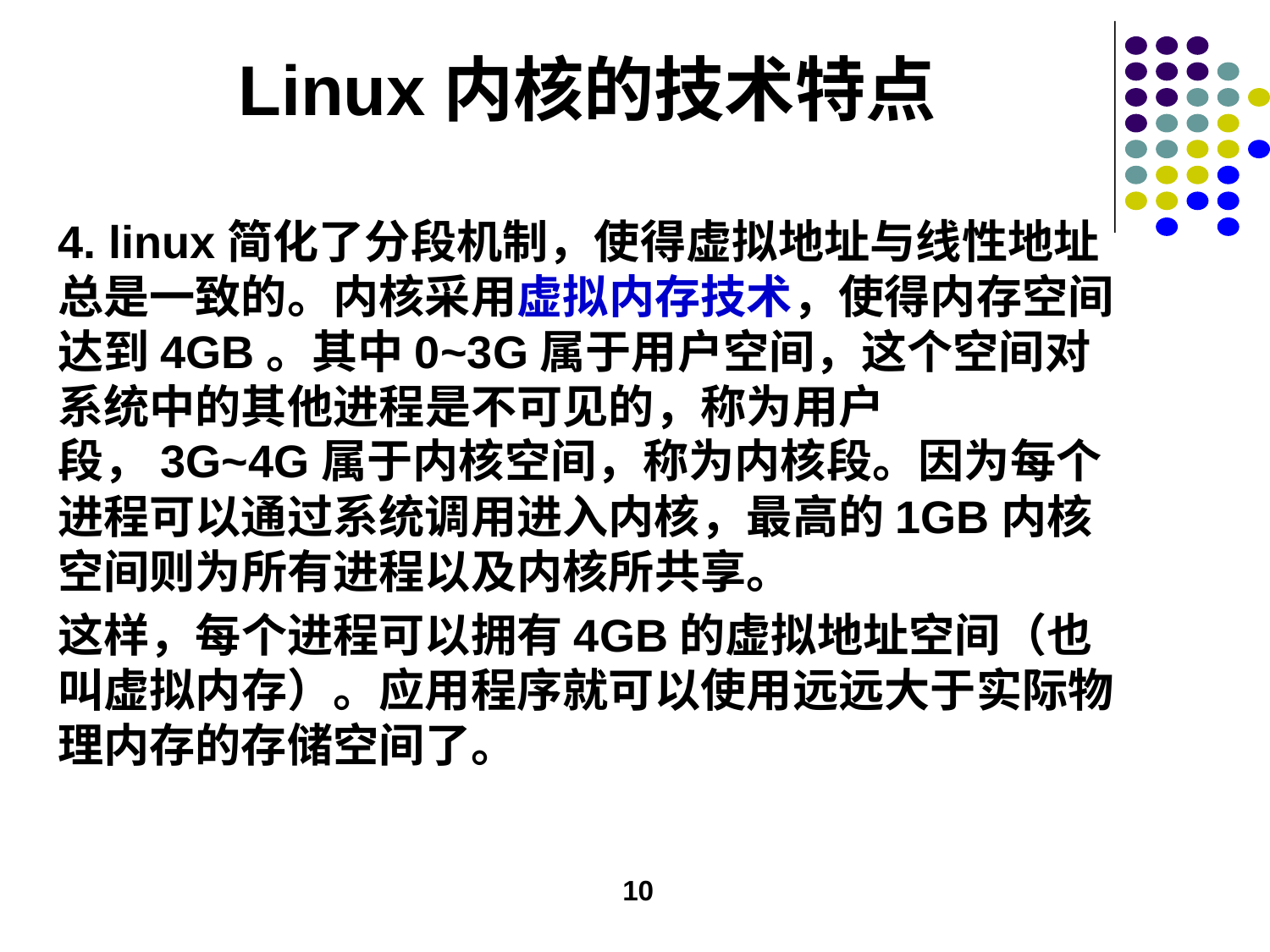

# Linux内核的技术特点
4. linux简化了分段机制，使得虚拟地址与线性地址总是一致的。内核采用虚拟内存技术，使得内存空间达到4GB。其中0~3G属于用户空间，这个空间对系统中的其他进程是不可见的，称为用户段，3G~4G属于内核空间，称为内核段。因为每个进程可以通过系统调用进入内核，最高的1GB内核空间则为所有进程以及内核所共享。
这样，每个进程可以拥有4GB的虚拟地址空间（也叫虚拟内存）。应用程序就可以使用远远大于实际物理内存的存储空间了。
10